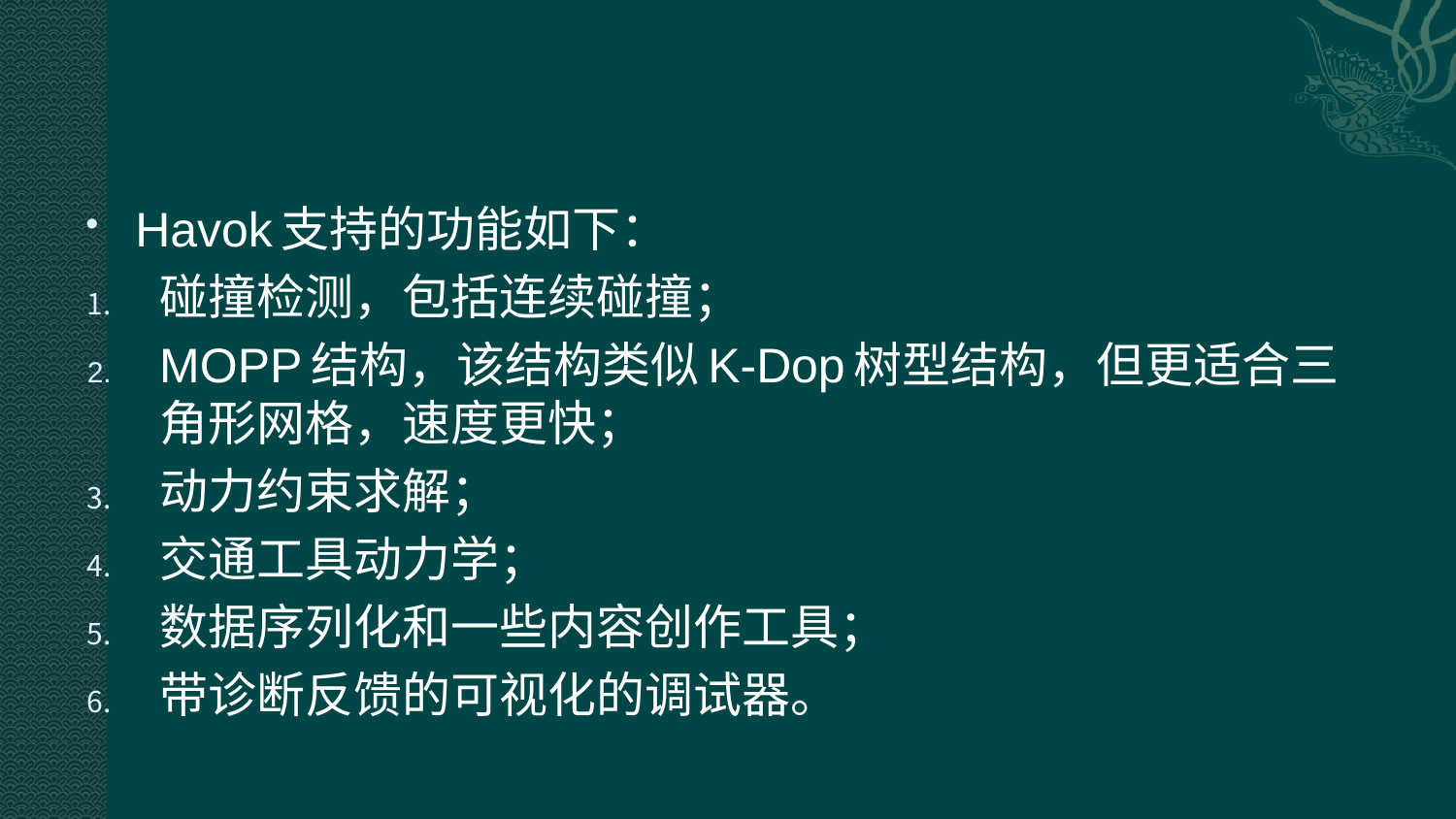

#
Havok支持的功能如下：
碰撞检测，包括连续碰撞；
MOPP结构，该结构类似K-Dop树型结构，但更适合三角形网格，速度更快；
动力约束求解；
交通工具动力学；
数据序列化和一些内容创作工具；
带诊断反馈的可视化的调试器。